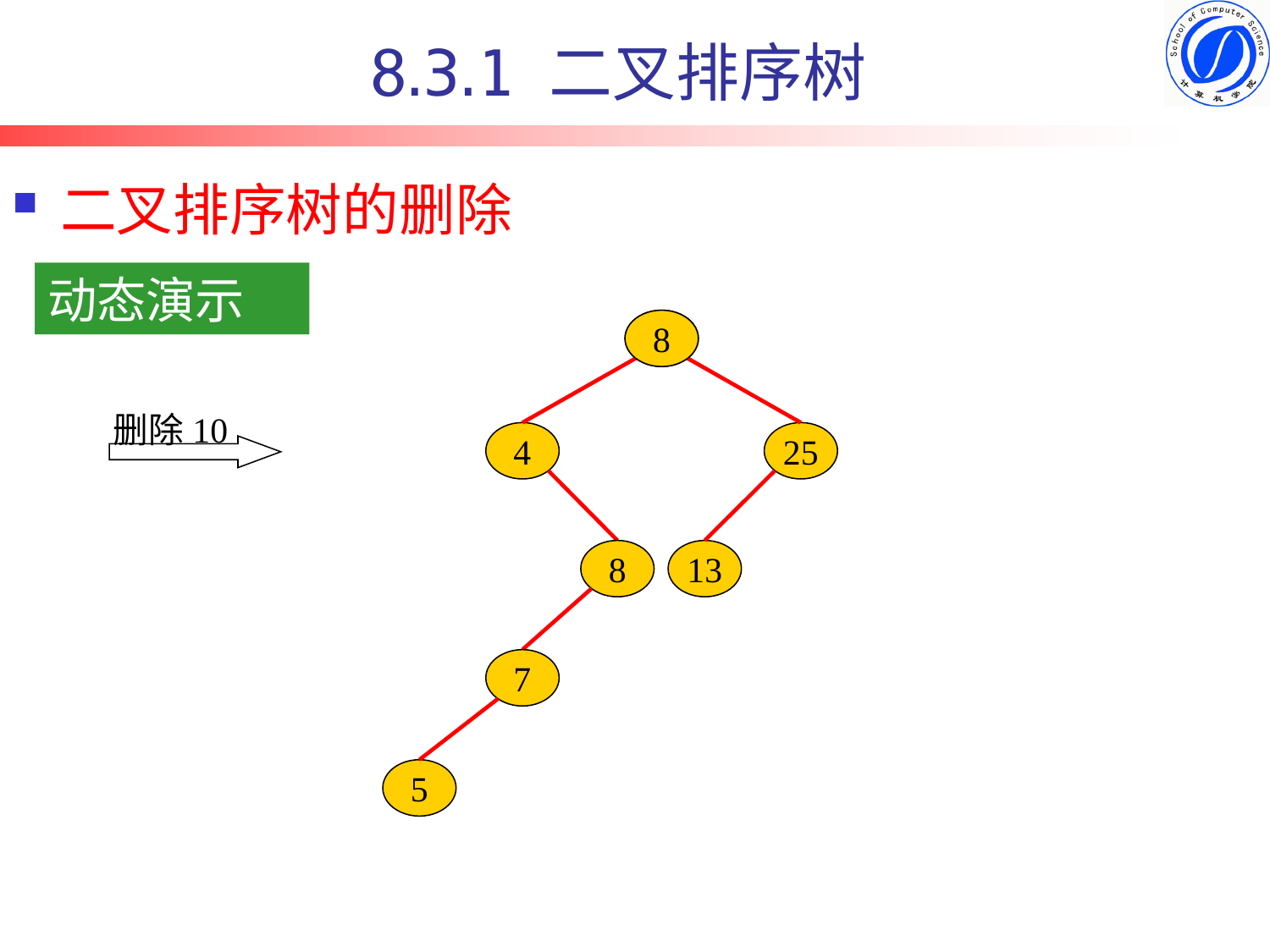

8.3.1 二叉排序树
二叉排序树的删除
动态演示
10
8
删除10

4
25
8
13
7
5